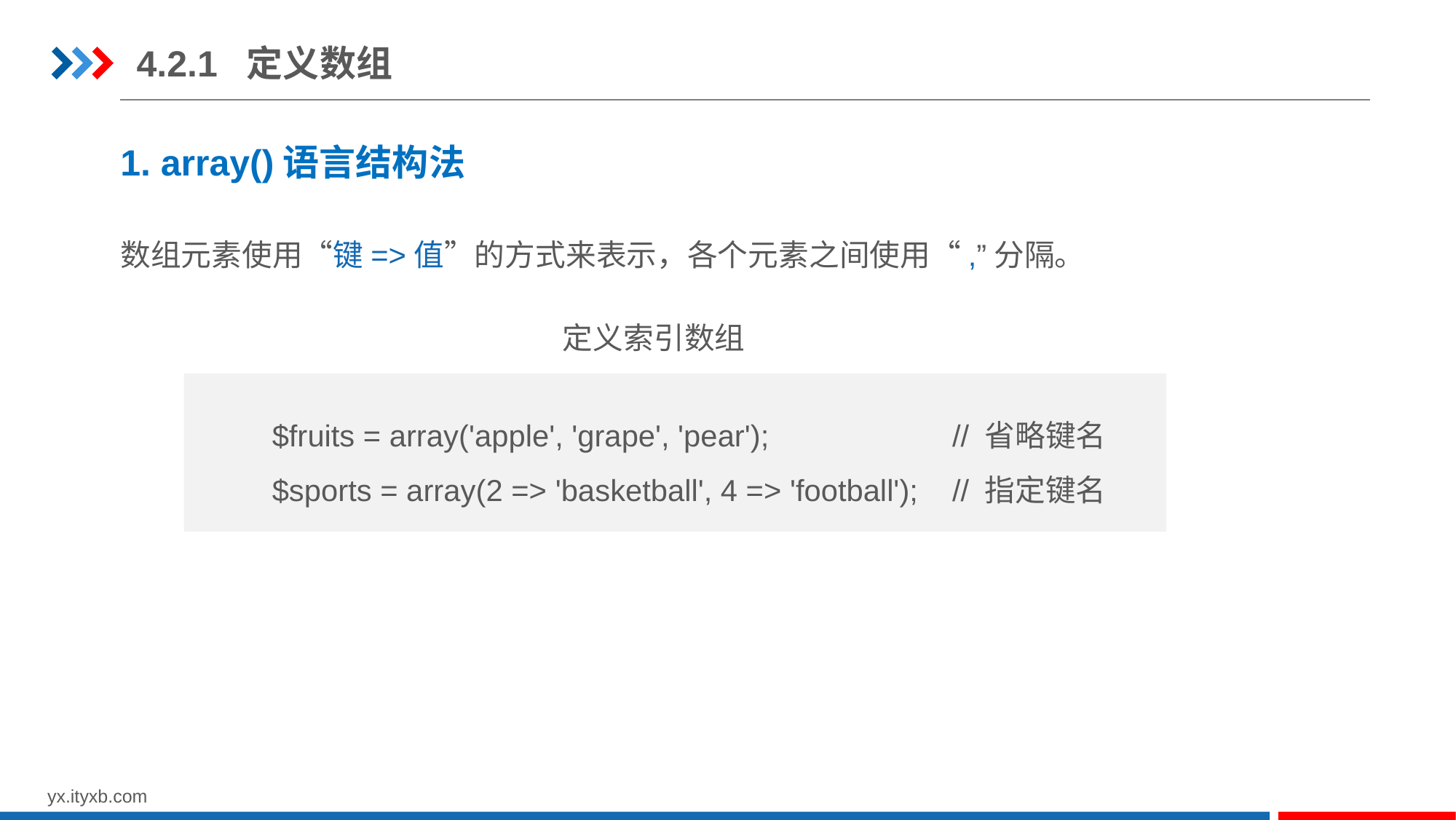

4.2.1  定义数组
1. array()语言结构法
数组元素使用“键=>值”的方式来表示，各个元素之间使用“,”分隔。
定义索引数组

$fruits = array('apple', 'grape', 'pear');		   // 省略键名
$sports = array(2 => 'basketball', 4 => 'football');	   // 指定键名